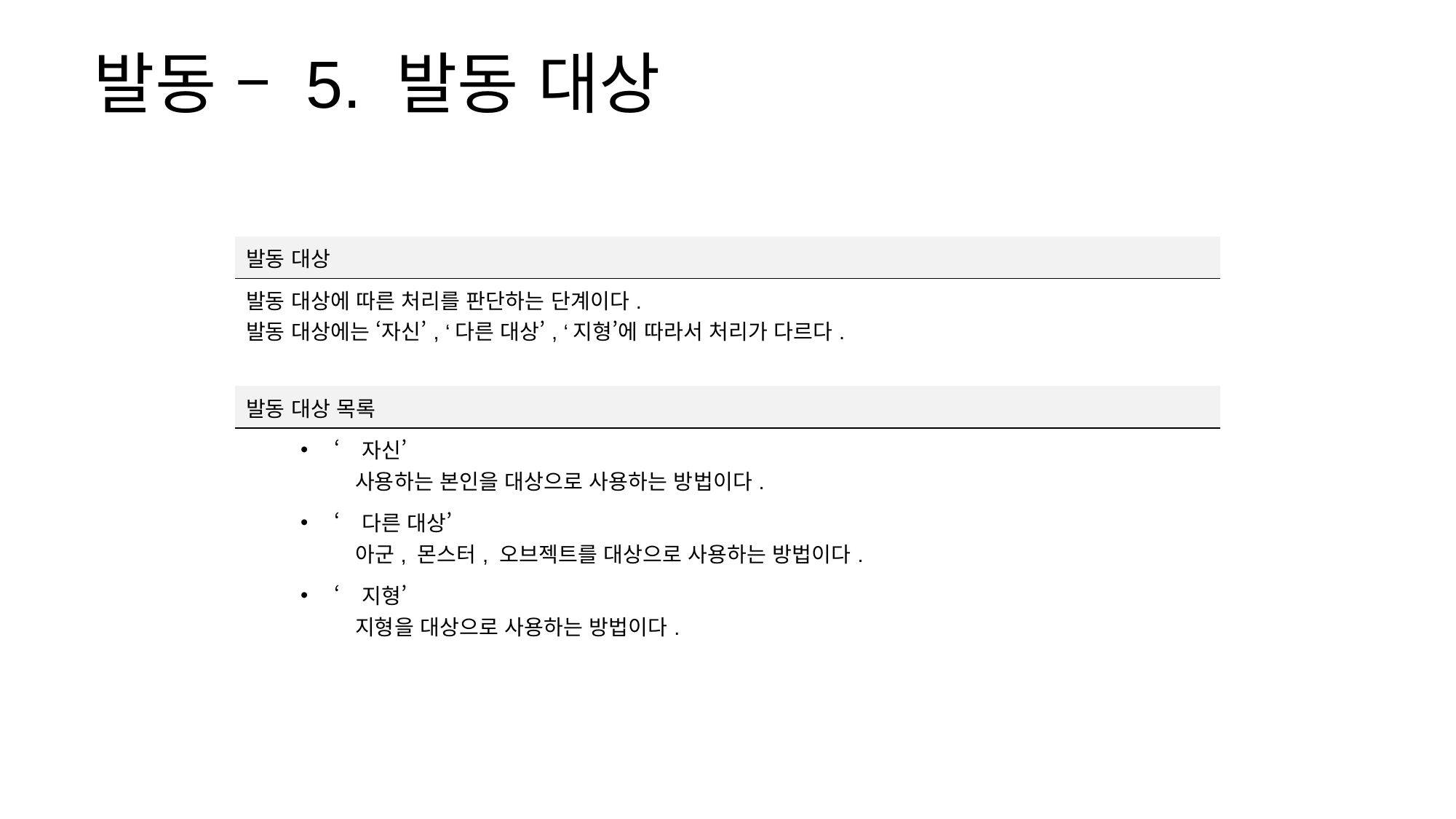

발동 – 5. 발동 대상
| 발동 대상 |
| --- |
| 발동 대상에 따른 처리를 판단하는 단계이다. 발동 대상에는 ‘자신’, ‘다른 대상’, ‘지형’에 따라서 처리가 다르다. |
|  |
| 발동 대상 목록 |
| ‘자신’ 사용하는 본인을 대상으로 사용하는 방법이다. |
| ‘다른 대상’ 아군, 몬스터, 오브젝트를 대상으로 사용하는 방법이다. |
| ‘지형’ 지형을 대상으로 사용하는 방법이다. |